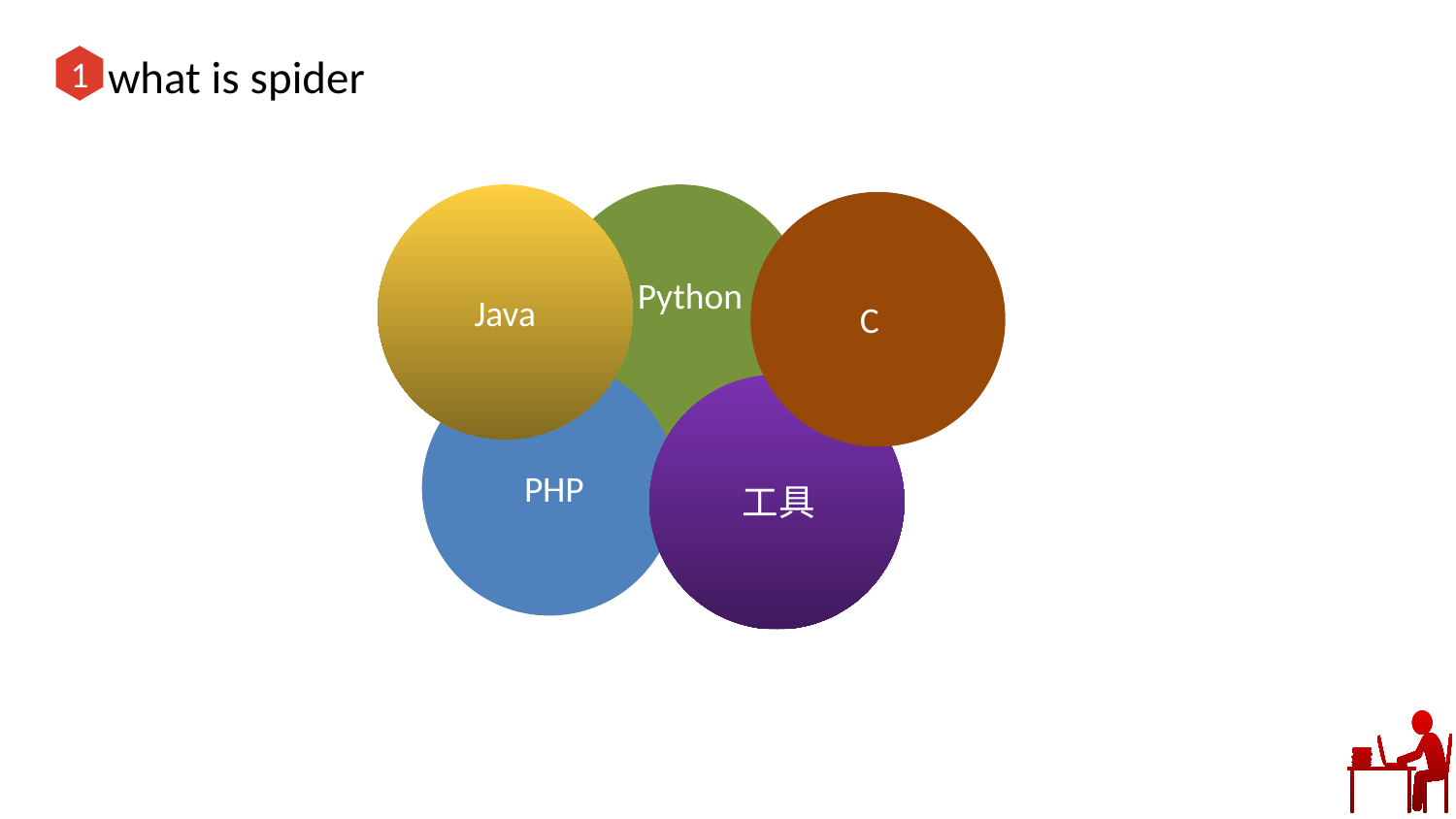

what is spider
1
Java

Python
C

PHP
工具